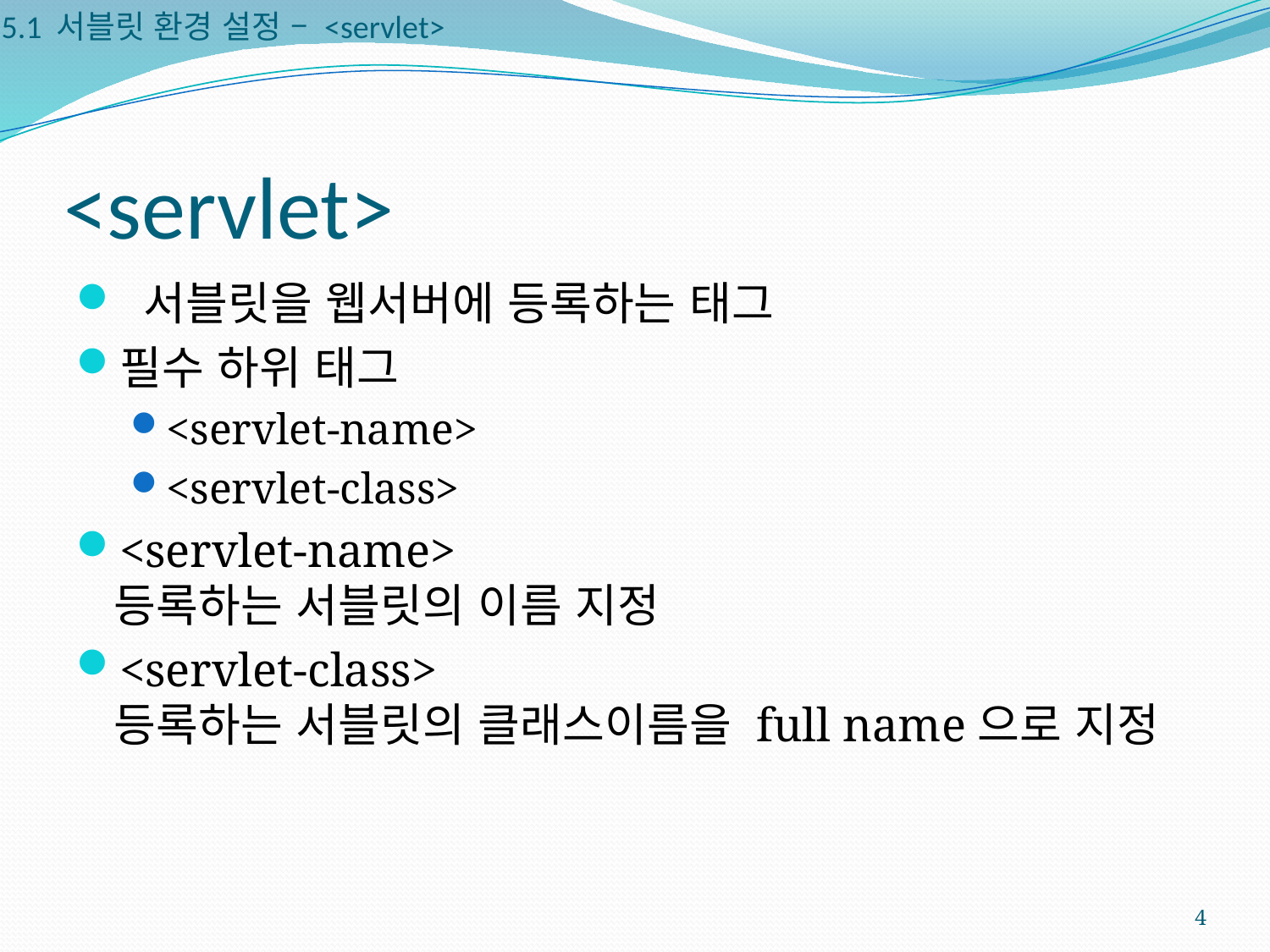

5.1 서블릿 환경 설정 – <servlet>
# <servlet>
 서블릿을 웹서버에 등록하는 태그
필수 하위 태그
<servlet-name>
<servlet-class>
<servlet-name>
등록하는 서블릿의 이름 지정
<servlet-class>
등록하는 서블릿의 클래스이름을 full name으로 지정

4